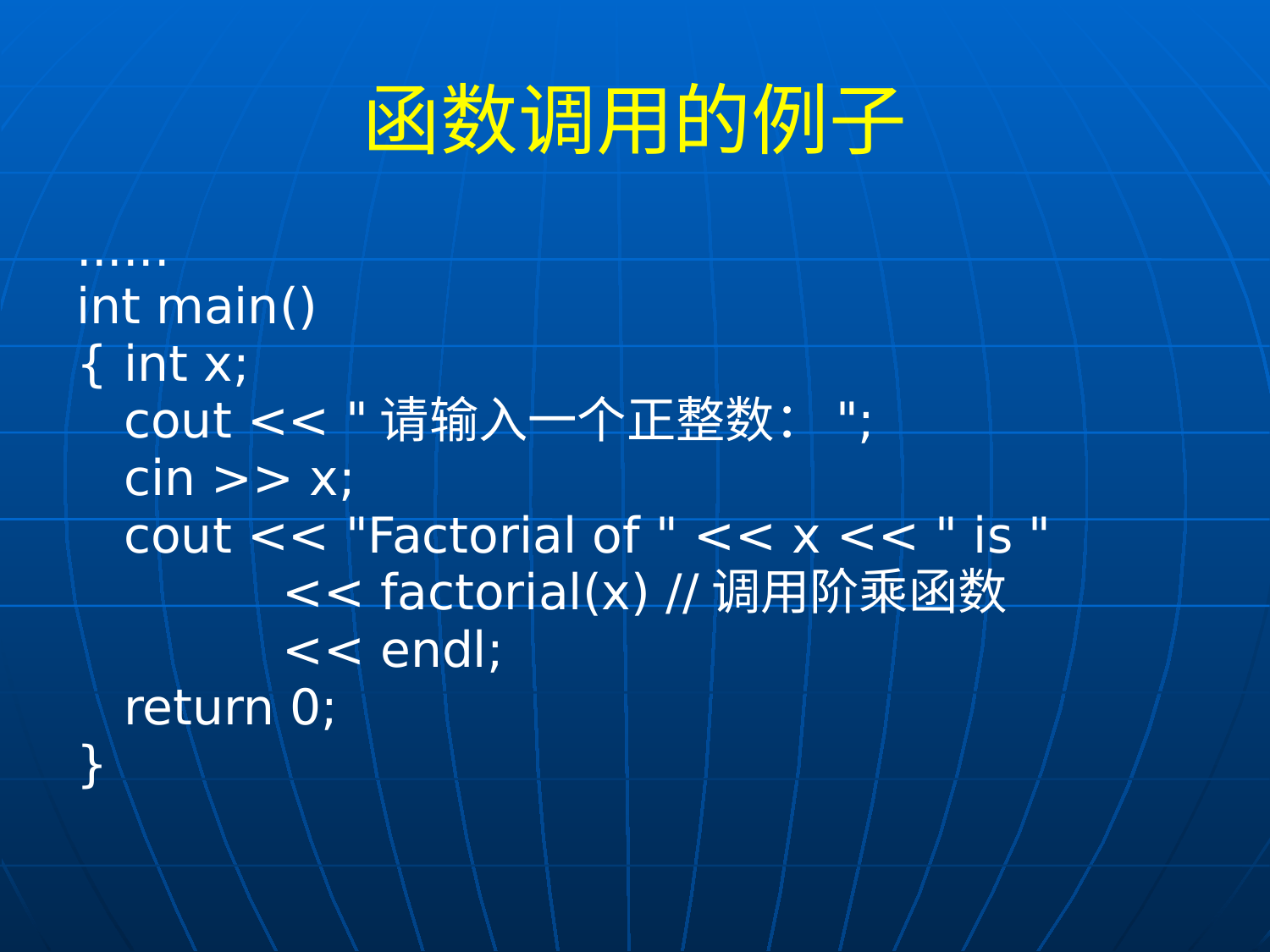

# 函数调用的例子
......
int main()
{	int x;
	cout << "请输入一个正整数：";
	cin >> x;
	cout << "Factorial of " << x << " is "
		  << factorial(x) //调用阶乘函数
		  << endl;
	return 0;
}